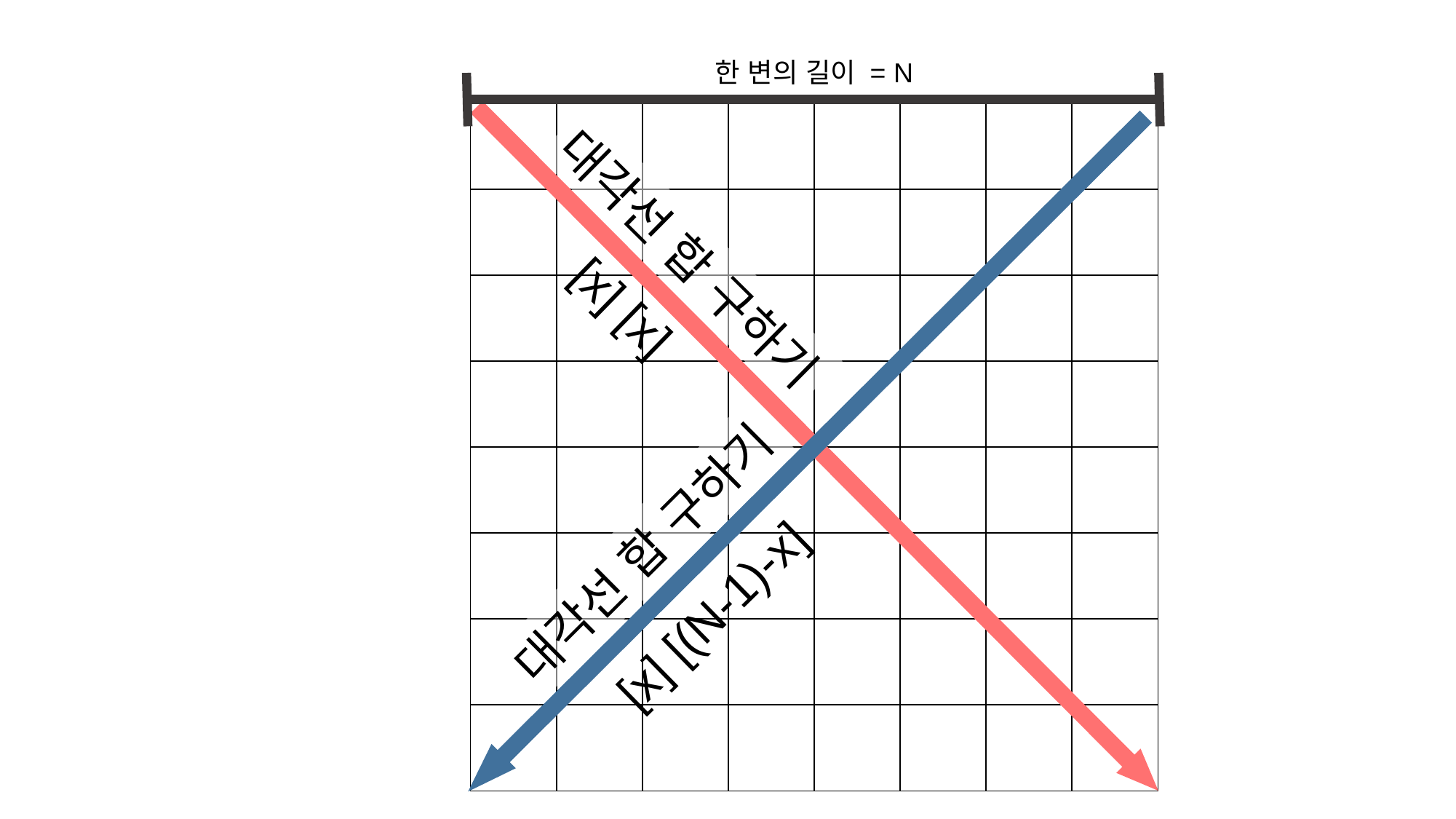

한 변의 길이 = N
|  |  |  |  |  |  |  |  |
| --- | --- | --- | --- | --- | --- | --- | --- |
|  |  |  |  |  |  |  |  |
|  |  |  |  |  |  |  |  |
|  |  |  |  |  |  |  |  |
|  |  |  |  |  |  |  |  |
|  |  |  |  |  |  |  |  |
|  |  |  |  |  |  |  |  |
|  |  |  |  |  |  |  |  |
대각선 합 구하기
[x] [x]

대각선 합 구하기
[x] [(N-1)-x]